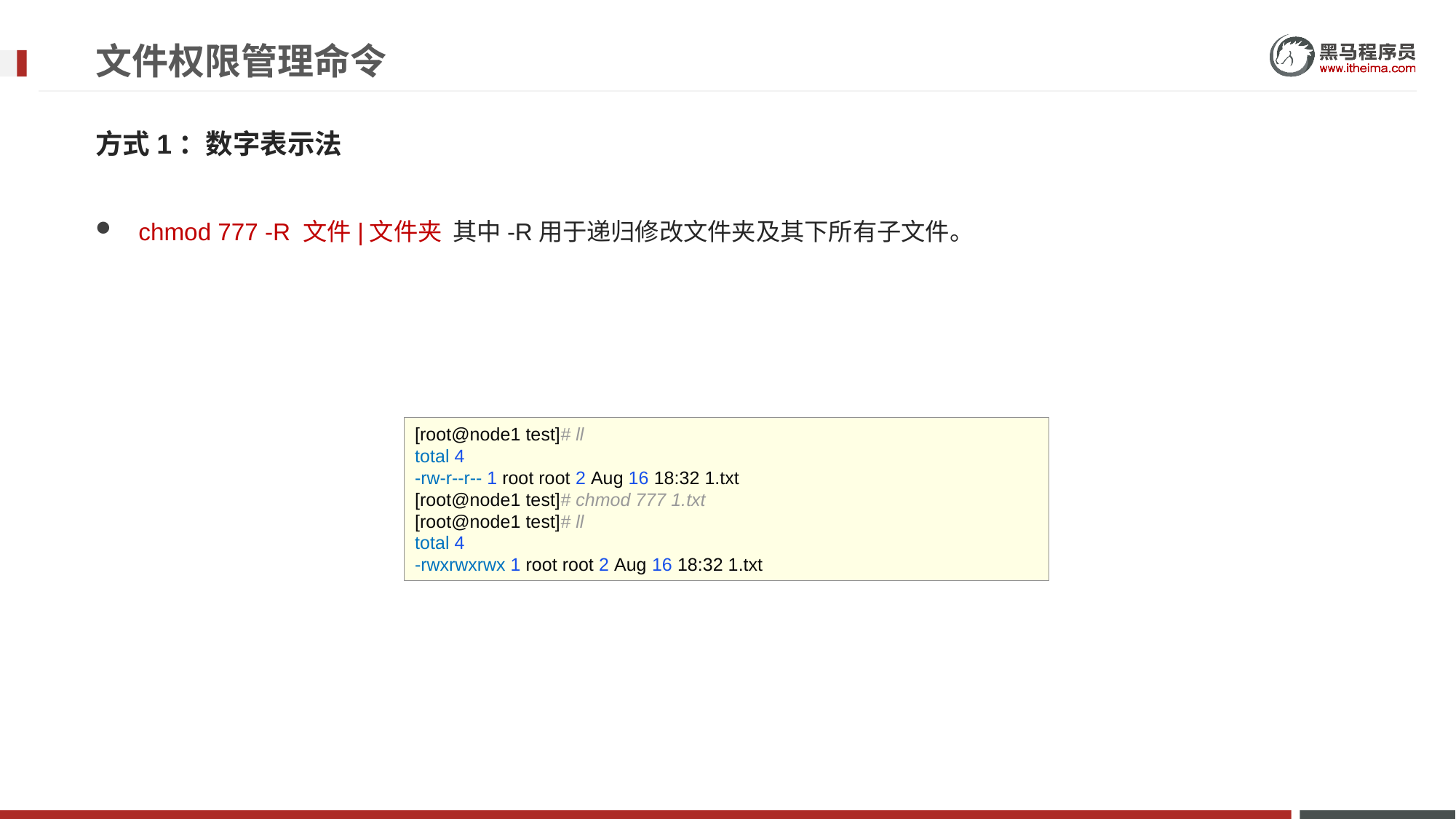

# 文件权限管理命令
方式1：数字表示法
chmod 777 -R 文件|文件夹  其中-R用于递归修改文件夹及其下所有子文件。
[root@node1 test]# ll
total 4
-rw-r--r-- 1 root root 2 Aug 16 18:32 1.txt
[root@node1 test]# chmod 777 1.txt
[root@node1 test]# ll
total 4
-rwxrwxrwx 1 root root 2 Aug 16 18:32 1.txt